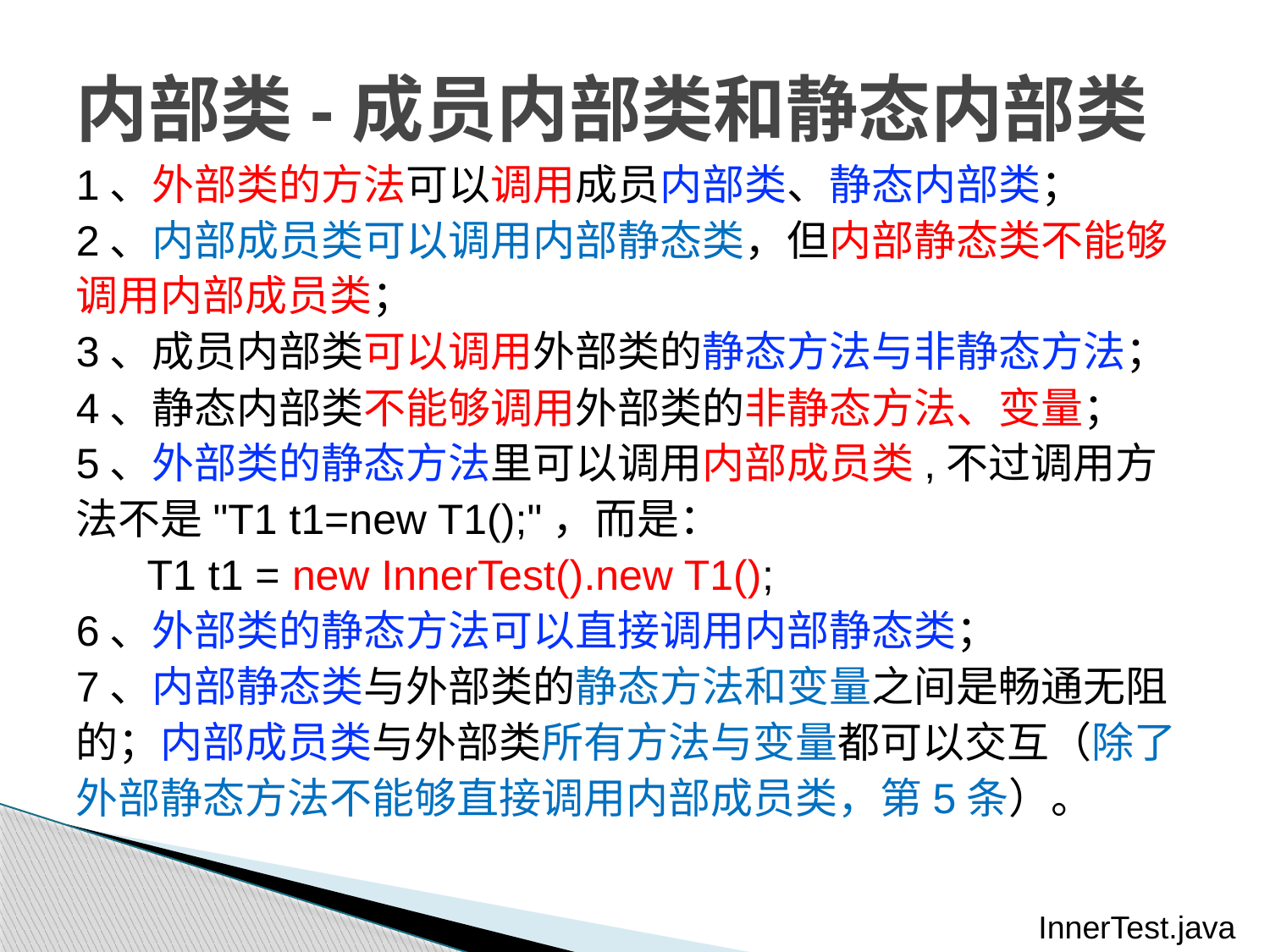

# 内部类-成员内部类和静态内部类
1、外部类的方法可以调用成员内部类、静态内部类；
2、内部成员类可以调用内部静态类，但内部静态类不能够调用内部成员类；
3、成员内部类可以调用外部类的静态方法与非静态方法；
4、静态内部类不能够调用外部类的非静态方法、变量；
5、外部类的静态方法里可以调用内部成员类,不过调用方法不是"T1 t1=new T1();"，而是：
      T1 t1 = new InnerTest().new T1();
6、外部类的静态方法可以直接调用内部静态类；
7、内部静态类与外部类的静态方法和变量之间是畅通无阻的；内部成员类与外部类所有方法与变量都可以交互（除了外部静态方法不能够直接调用内部成员类，第5条）。
InnerTest.java